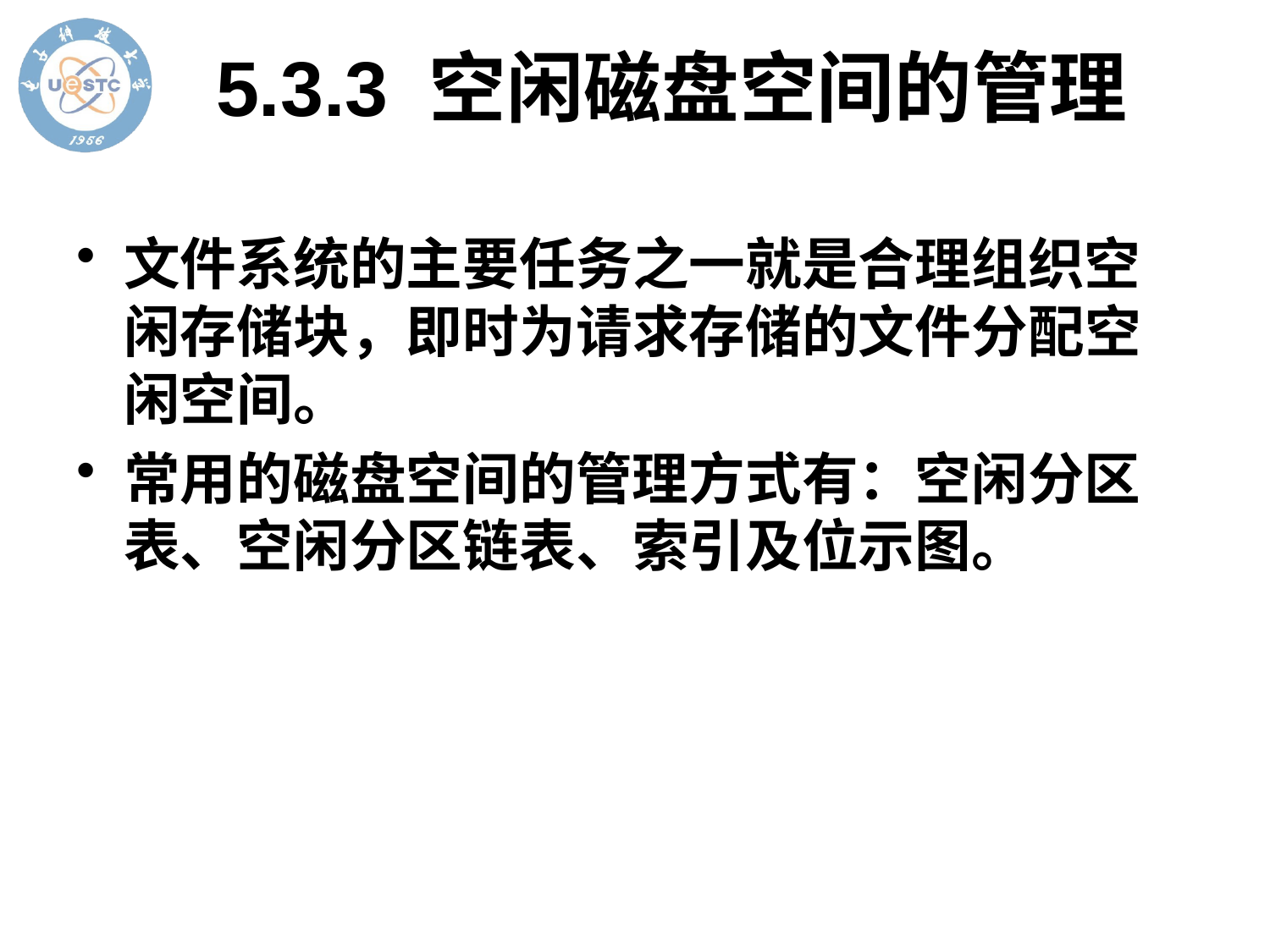

# 5.3.3 空闲磁盘空间的管理
文件系统的主要任务之一就是合理组织空闲存储块，即时为请求存储的文件分配空闲空间。
常用的磁盘空间的管理方式有：空闲分区表、空闲分区链表、索引及位示图。